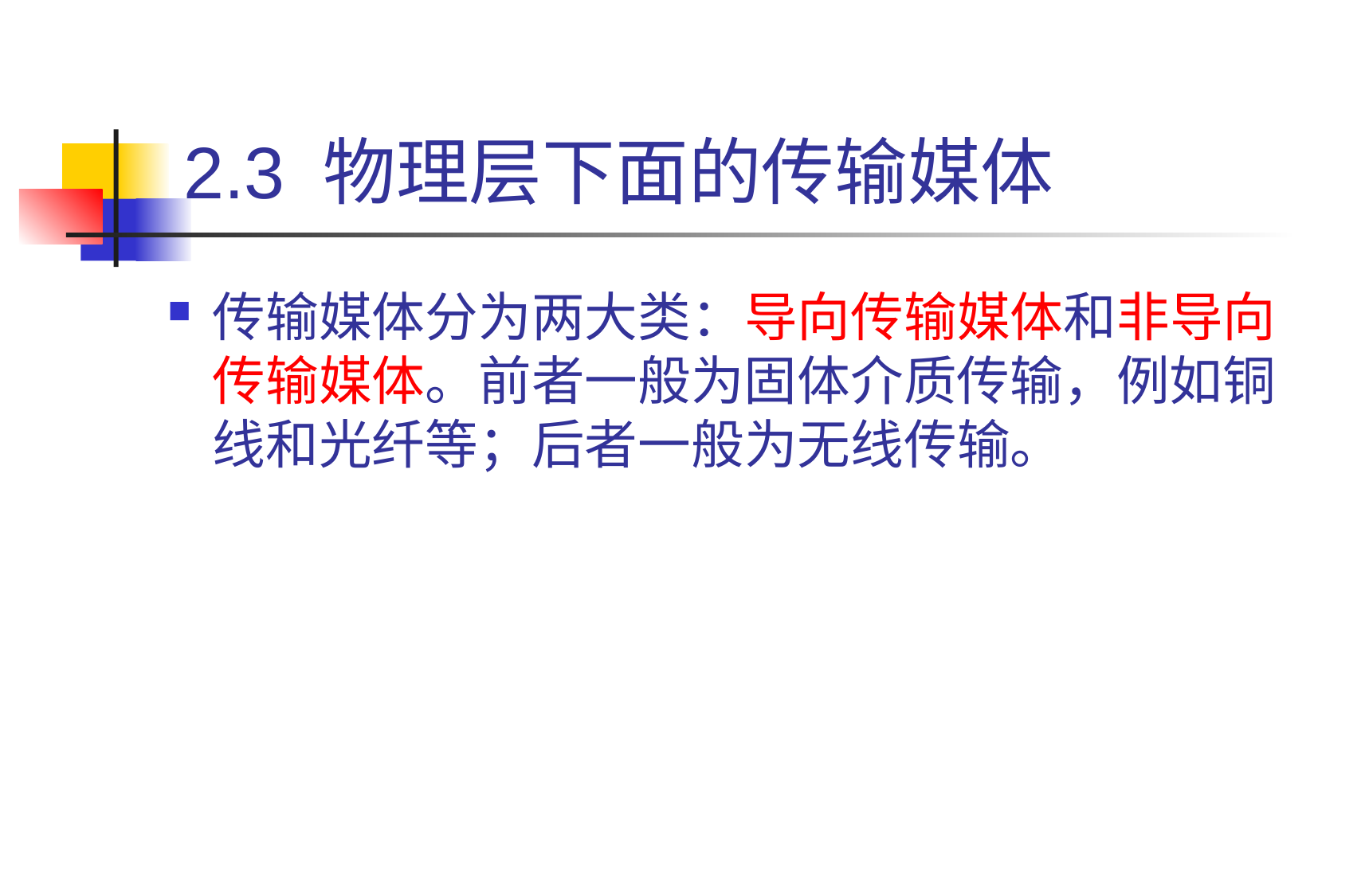

# 2.3 物理层下面的传输媒体
传输媒体分为两大类：导向传输媒体和非导向传输媒体。前者一般为固体介质传输，例如铜线和光纤等；后者一般为无线传输。